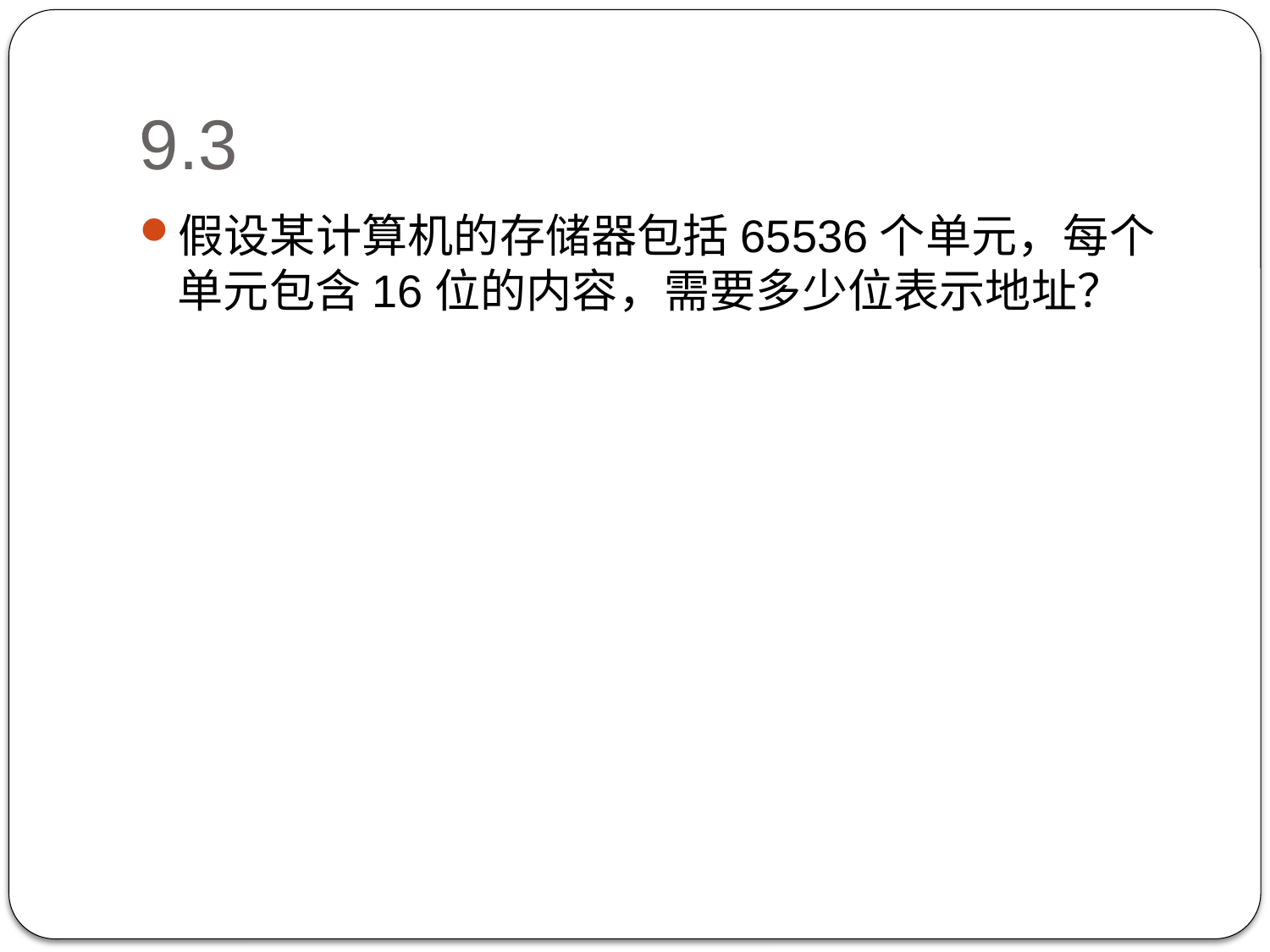

# 9.3
假设某计算机的存储器包括65536个单元，每个单元包含16位的内容，需要多少位表示地址？